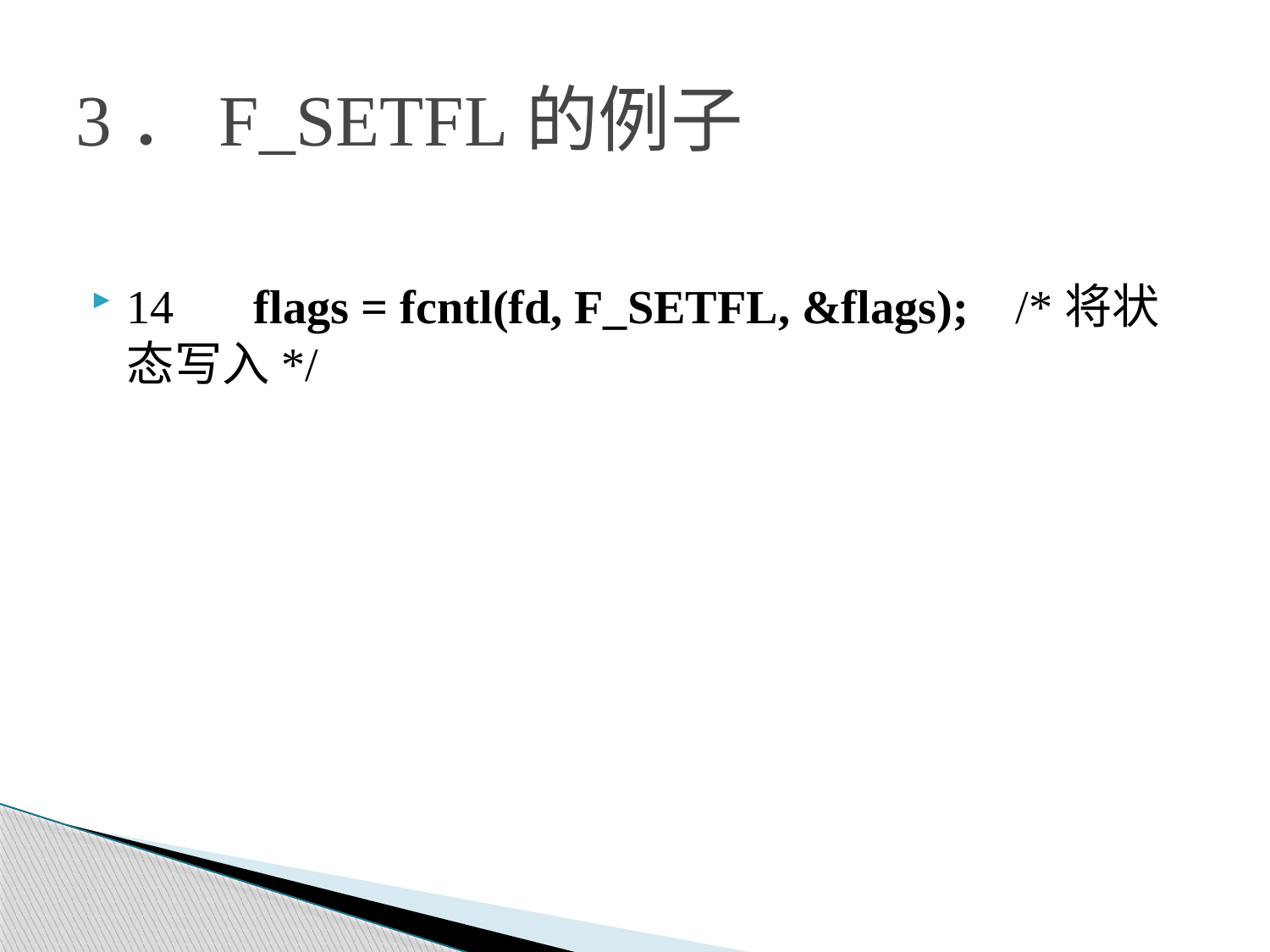

# 3．F_SETFL的例子

14	flags = fcntl(fd, F_SETFL, &flags);	/*将状态写入*/